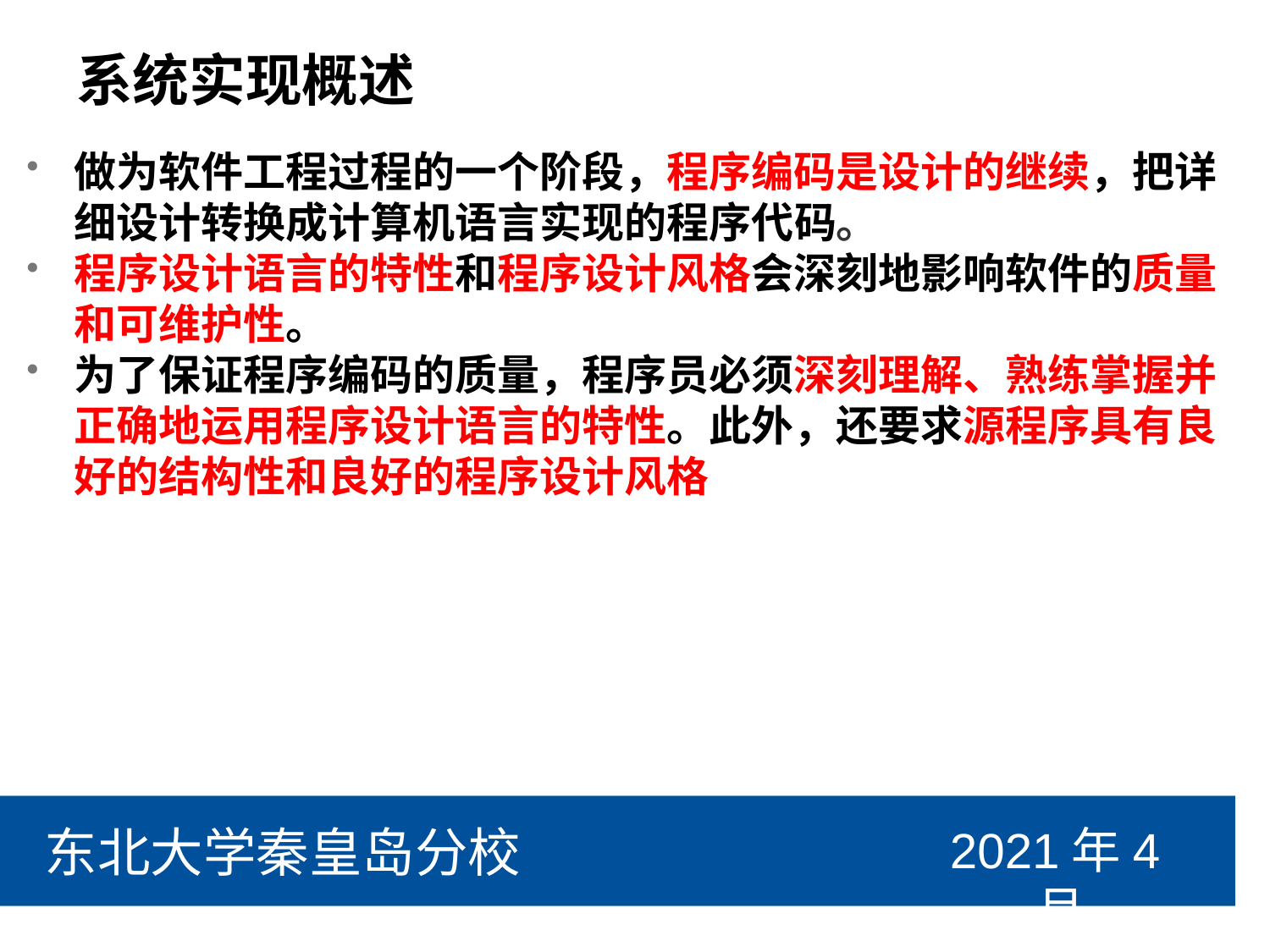

# 系统实现概述
做为软件工程过程的一个阶段，程序编码是设计的继续，把详细设计转换成计算机语言实现的程序代码。
程序设计语言的特性和程序设计风格会深刻地影响软件的质量和可维护性。
为了保证程序编码的质量，程序员必须深刻理解、熟练掌握并正确地运用程序设计语言的特性。此外，还要求源程序具有良好的结构性和良好的程序设计风格